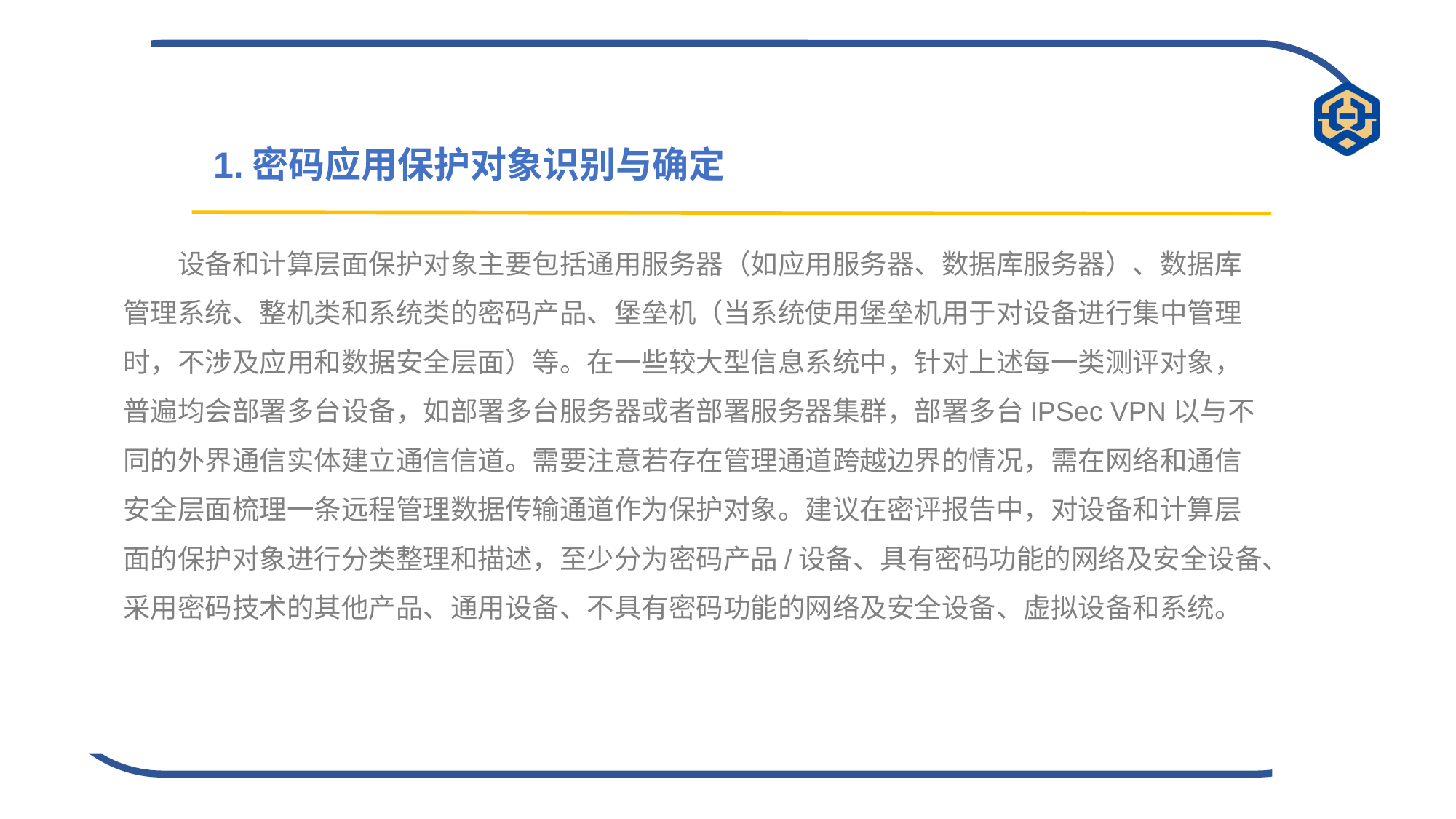

1.密码应用保护对象识别与确定
设备和计算层面保护对象主要包括通用服务器（如应用服务器、数据库服务器）、数据库管理系统、整机类和系统类的密码产品、堡垒机（当系统使用堡垒机用于对设备进行集中管理时，不涉及应用和数据安全层面）等。在一些较大型信息系统中，针对上述每一类测评对象，普遍均会部署多台设备，如部署多台服务器或者部署服务器集群，部署多台IPSec VPN以与不同的外界通信实体建立通信信道。需要注意若存在管理通道跨越边界的情况，需在网络和通信安全层面梳理一条远程管理数据传输通道作为保护对象。建议在密评报告中，对设备和计算层面的保护对象进行分类整理和描述，至少分为密码产品/设备、具有密码功能的网络及安全设备、采用密码技术的其他产品、通用设备、不具有密码功能的网络及安全设备、虚拟设备和系统。